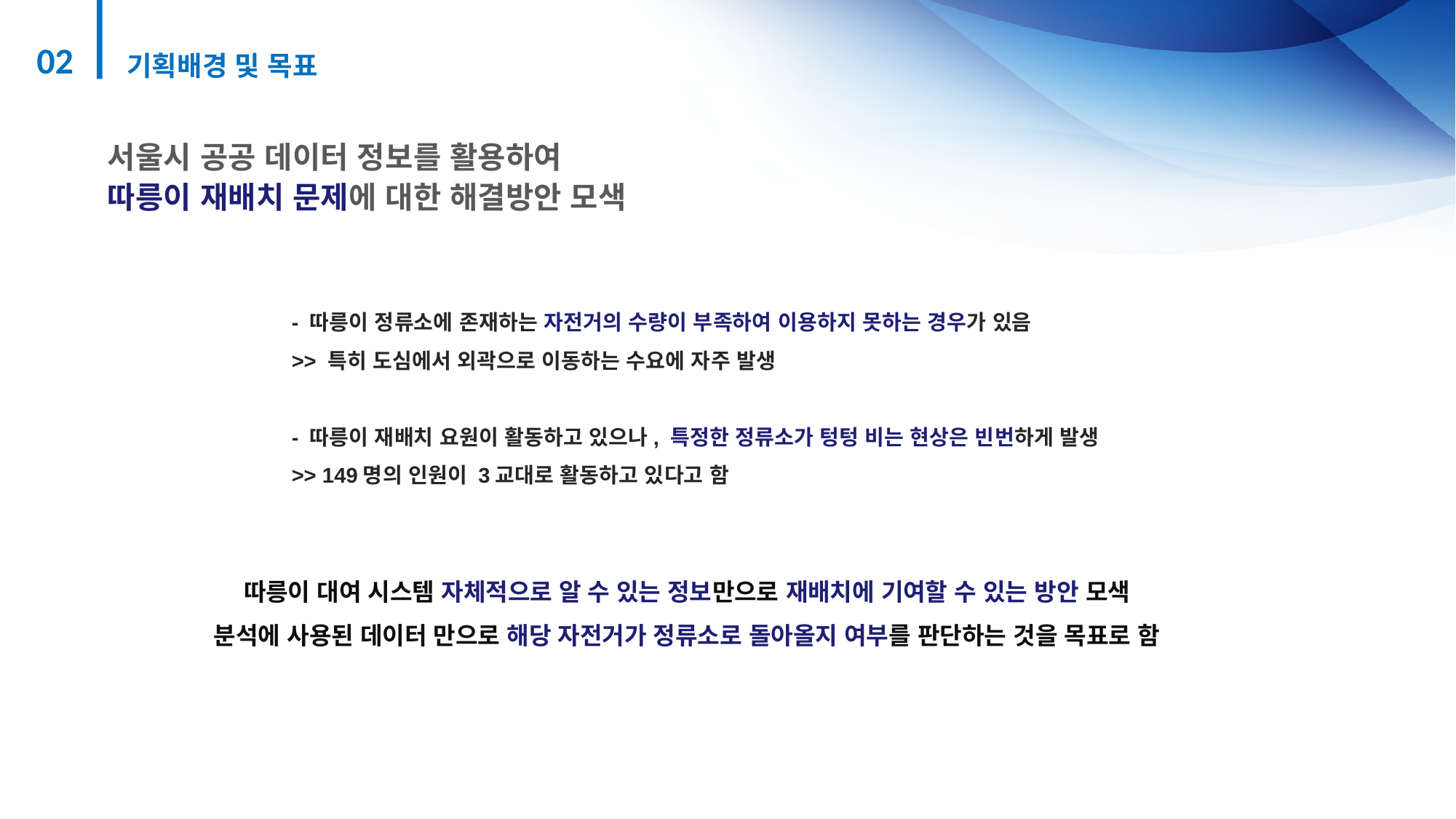

02

기획배경 및 목표
서울시 공공 데이터 정보를 활용하여
따릉이 재배치 문제에 대한 해결방안 모색
- 따릉이 정류소에 존재하는 자전거의 수량이 부족하여 이용하지 못하는 경우가 있음
>> 특히 도심에서 외곽으로 이동하는 수요에 자주 발생

- 따릉이 재배치 요원이 활동하고 있으나, 특정한 정류소가 텅텅 비는 현상은 빈번하게 발생
>> 149명의 인원이 3교대로 활동하고 있다고 함
따릉이 대여 시스템 자체적으로 알 수 있는 정보만으로 재배치에 기여할 수 있는 방안 모색
분석에 사용된 데이터 만으로 해당 자전거가 정류소로 돌아올지 여부를 판단하는 것을 목표로 함